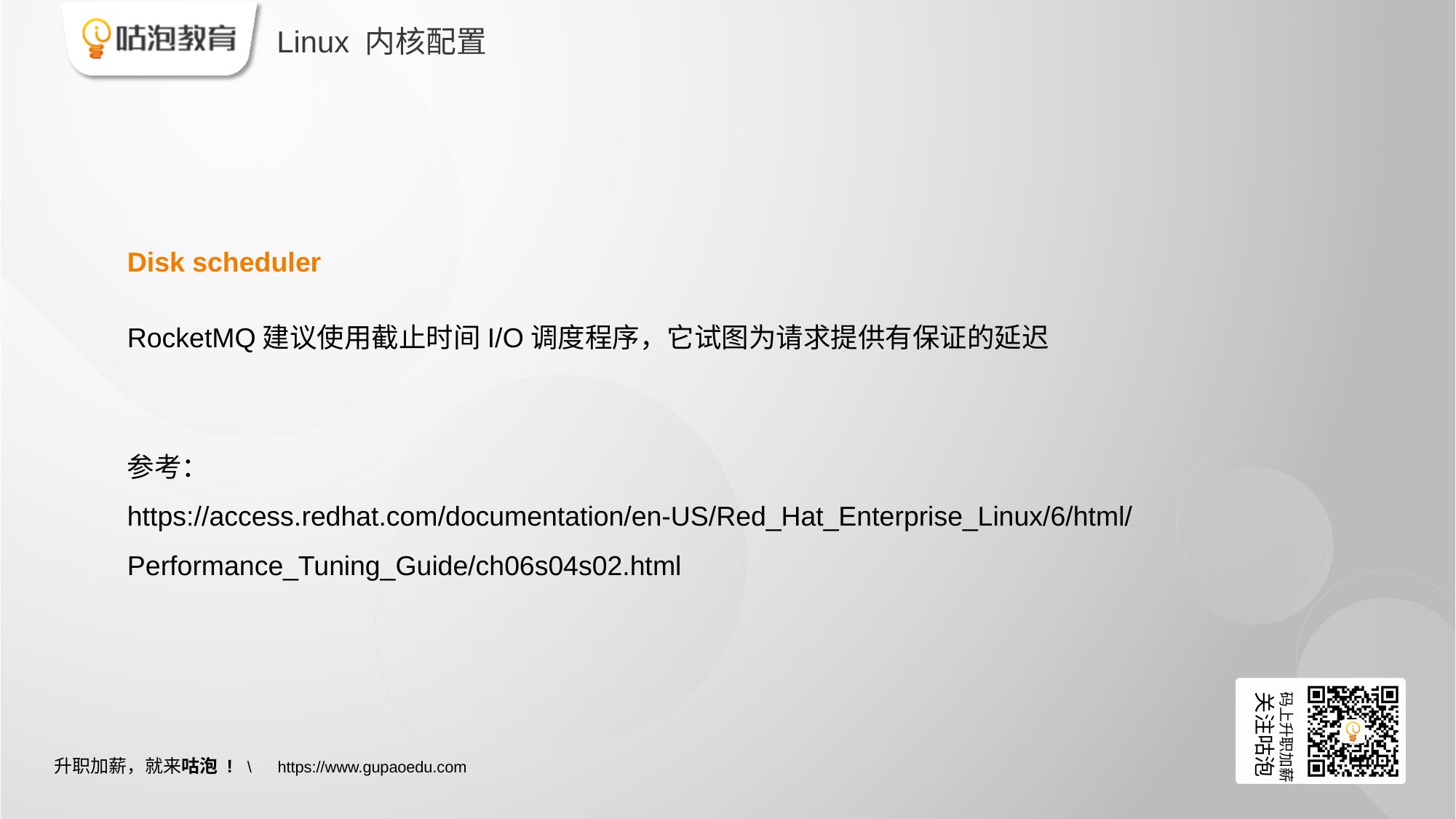

# Linux 内核配置
Disk scheduler
RocketMQ建议使用截止时间I/O调度程序，它试图为请求提供有保证的延迟
参考：
https://access.redhat.com/documentation/en-US/Red_Hat_Enterprise_Linux/6/html/Performance_Tuning_Guide/ch06s04s02.html